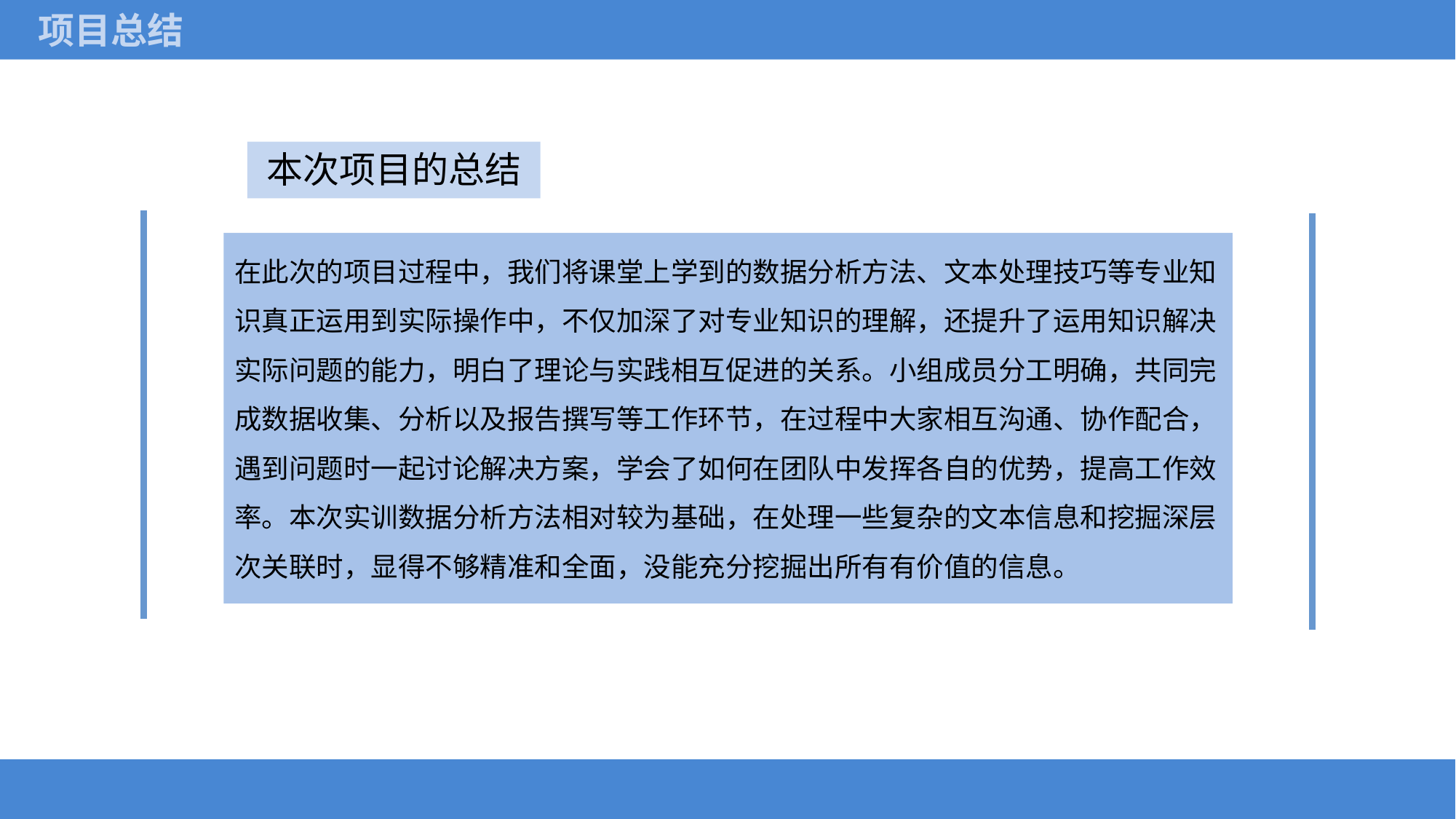

项目总结
本次项目的总结
在此次的项目过程中，我们将课堂上学到的数据分析方法、文本处理技巧等专业知识真正运用到实际操作中，不仅加深了对专业知识的理解，还提升了运用知识解决实际问题的能力，明白了理论与实践相互促进的关系。小组成员分工明确，共同完成数据收集、分析以及报告撰写等工作环节，在过程中大家相互沟通、协作配合，遇到问题时一起讨论解决方案，学会了如何在团队中发挥各自的优势，提高工作效率。本次实训数据分析方法相对较为基础，在处理一些复杂的文本信息和挖掘深层次关联时，显得不够精准和全面，没能充分挖掘出所有有价值的信息。